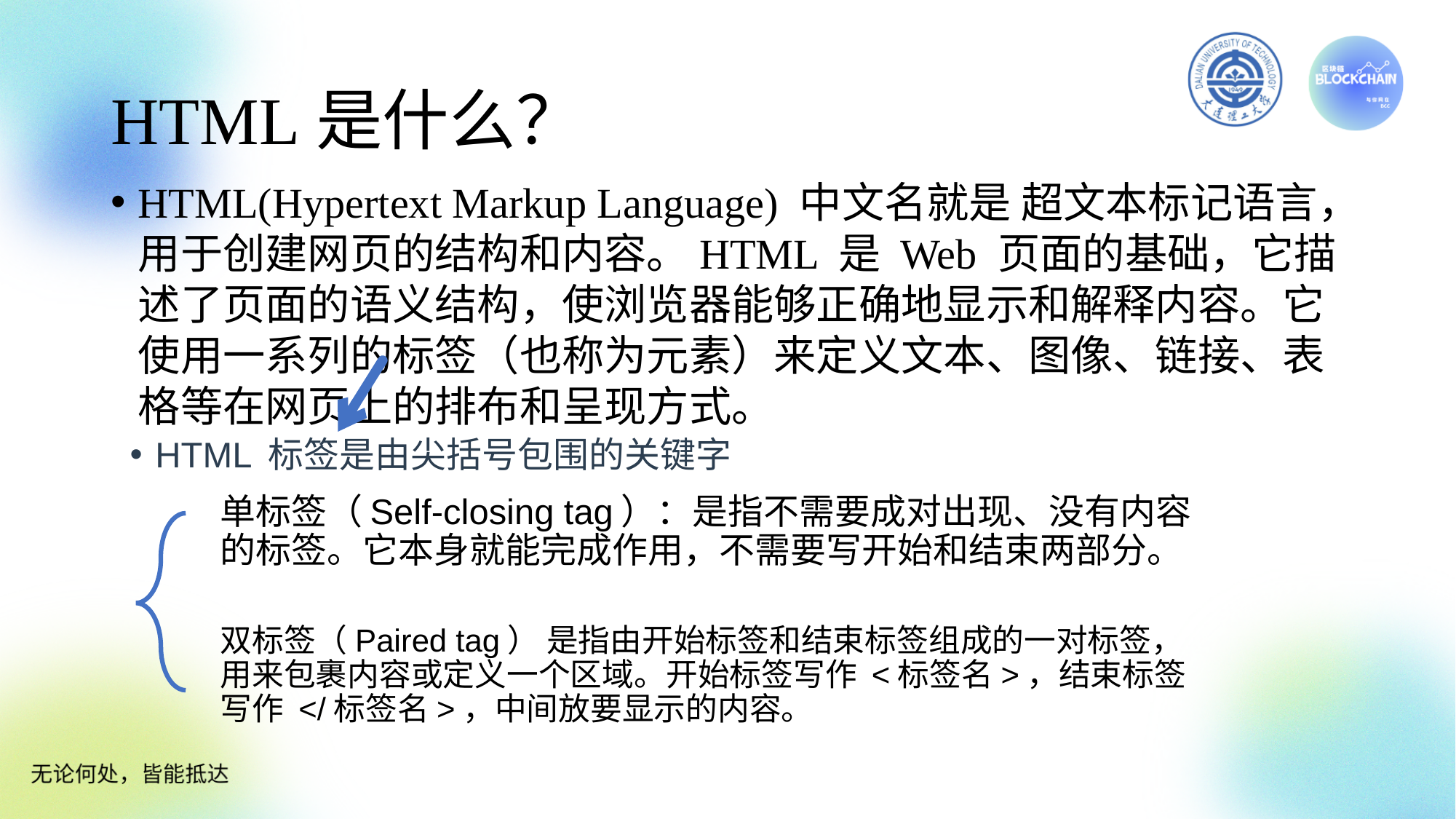

# HTML是什么？
HTML(Hypertext Markup Language) 中文名就是 超文本标记语言，用于创建网页的结构和内容。HTML 是 Web 页面的基础，它描述了页面的语义结构，使浏览器能够正确地显示和解释内容。它使用一系列的标签（也称为元素）来定义文本、图像、链接、表格等在网页上的排布和呈现方式。
HTML 标签是由尖括号包围的关键字

单标签（Self-closing tag）：是指不需要成对出现、没有内容的标签。它本身就能完成作用，不需要写开始和结束两部分。

双标签（Paired tag） 是指由开始标签和结束标签组成的一对标签，用来包裹内容或定义一个区域。开始标签写作 <标签名>，结束标签写作 </标签名>，中间放要显示的内容。